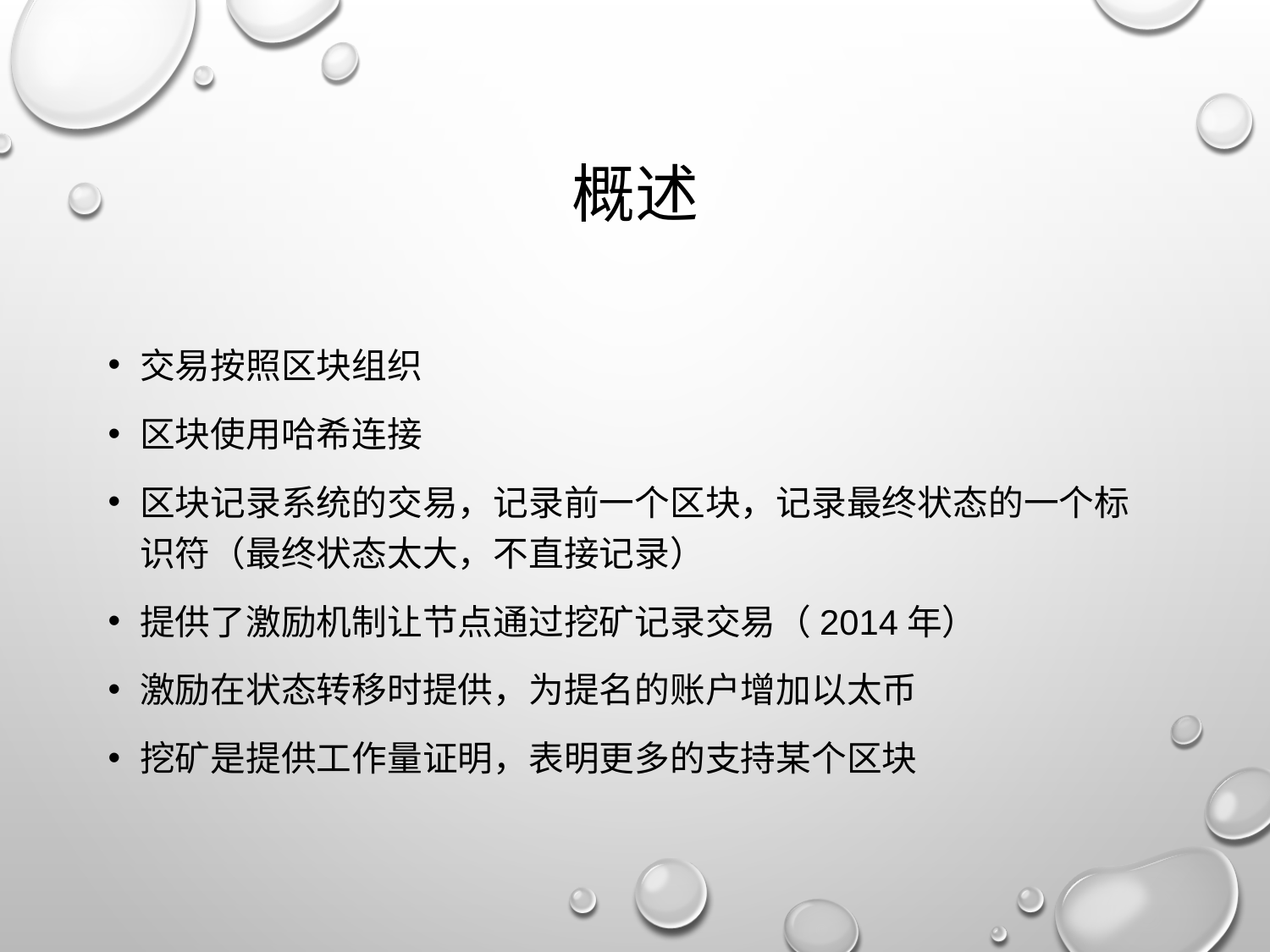

# 概述
交易按照区块组织
区块使用哈希连接
区块记录系统的交易，记录前一个区块，记录最终状态的一个标识符（最终状态太大，不直接记录）
提供了激励机制让节点通过挖矿记录交易（2014年）
激励在状态转移时提供，为提名的账户增加以太币
挖矿是提供工作量证明，表明更多的支持某个区块